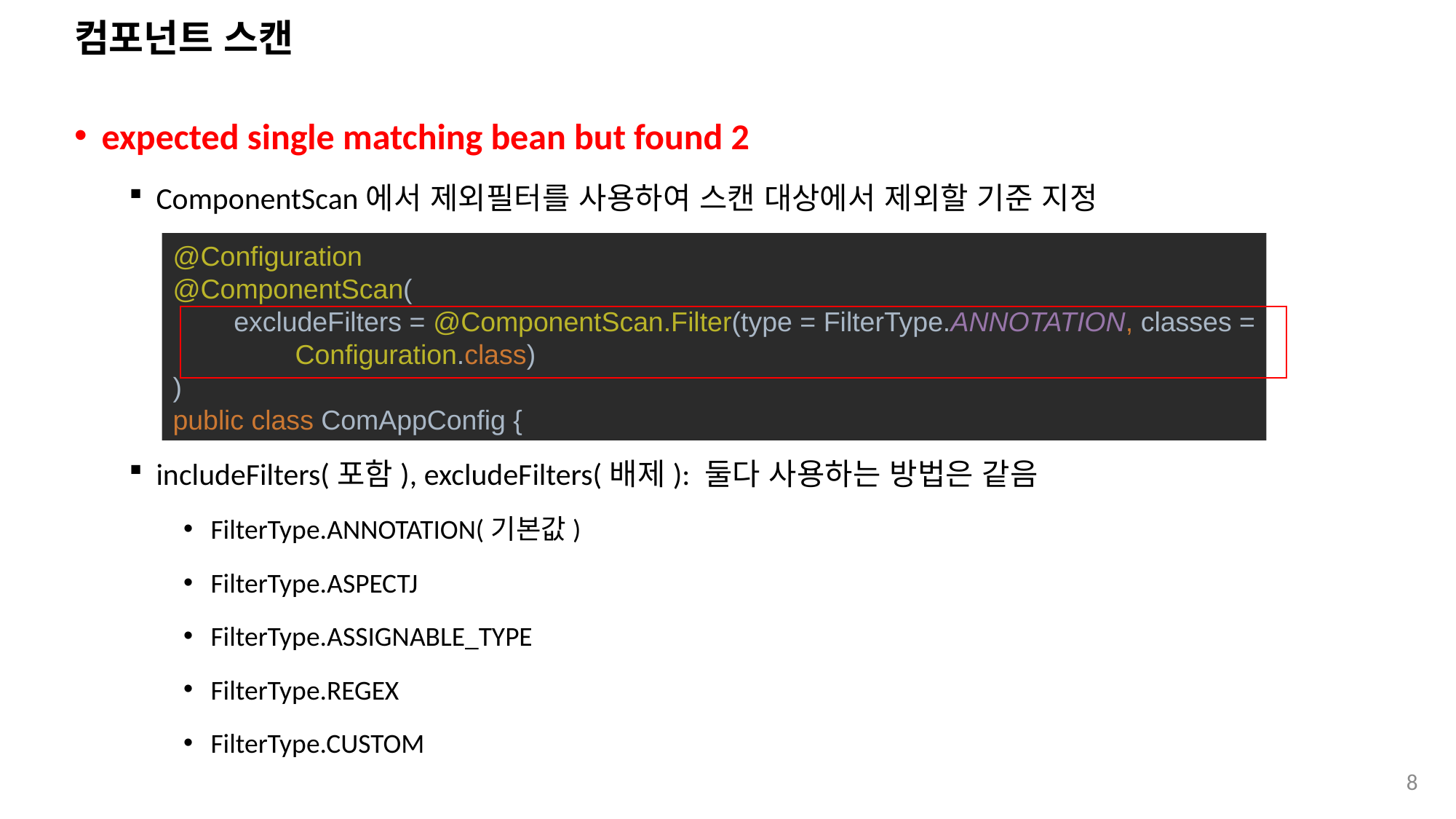

# 컴포넌트 스캔
expected single matching bean but found 2
ComponentScan에서 제외필터를 사용하여 스캔 대상에서 제외할 기준 지정

includeFilters(포함), excludeFilters(배제): 둘다 사용하는 방법은 같음
FilterType.ANNOTATION(기본값)
FilterType.ASPECTJ
FilterType.ASSIGNABLE_TYPE
FilterType.REGEX
FilterType.CUSTOM

@Configuration
@ComponentScan(
        excludeFilters = @ComponentScan.Filter(type = FilterType.ANNOTATION, classes =
                Configuration.class)
)
public class ComAppConfig {

8